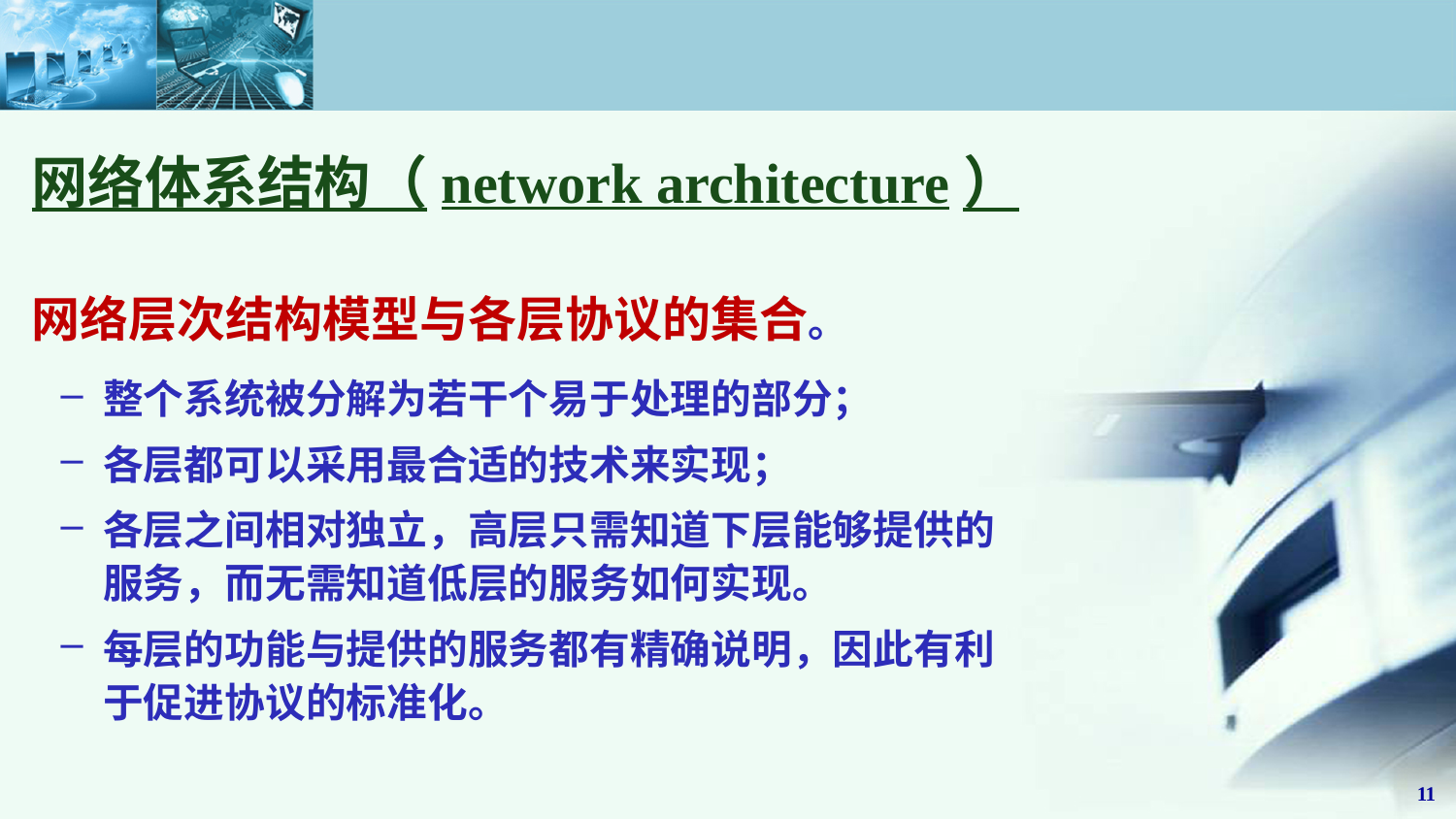

网络体系结构（network architecture）
网络层次结构模型与各层协议的集合。
整个系统被分解为若干个易于处理的部分；
各层都可以采用最合适的技术来实现；
各层之间相对独立，高层只需知道下层能够提供的服务，而无需知道低层的服务如何实现。
每层的功能与提供的服务都有精确说明，因此有利于促进协议的标准化。
11